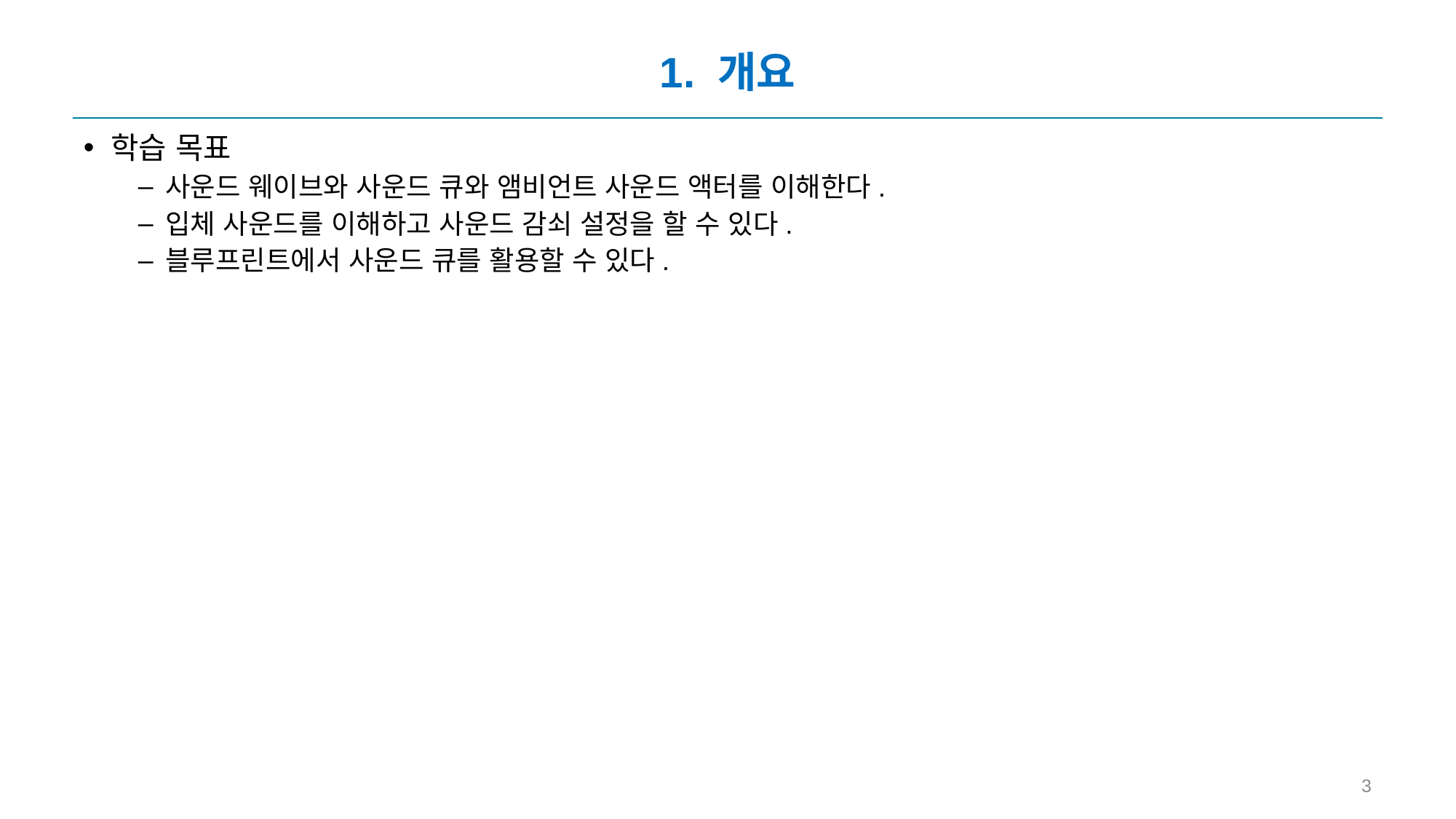

# 1. 개요
학습 목표
사운드 웨이브와 사운드 큐와 앰비언트 사운드 액터를 이해한다.
입체 사운드를 이해하고 사운드 감쇠 설정을 할 수 있다.
블루프린트에서 사운드 큐를 활용할 수 있다.

3